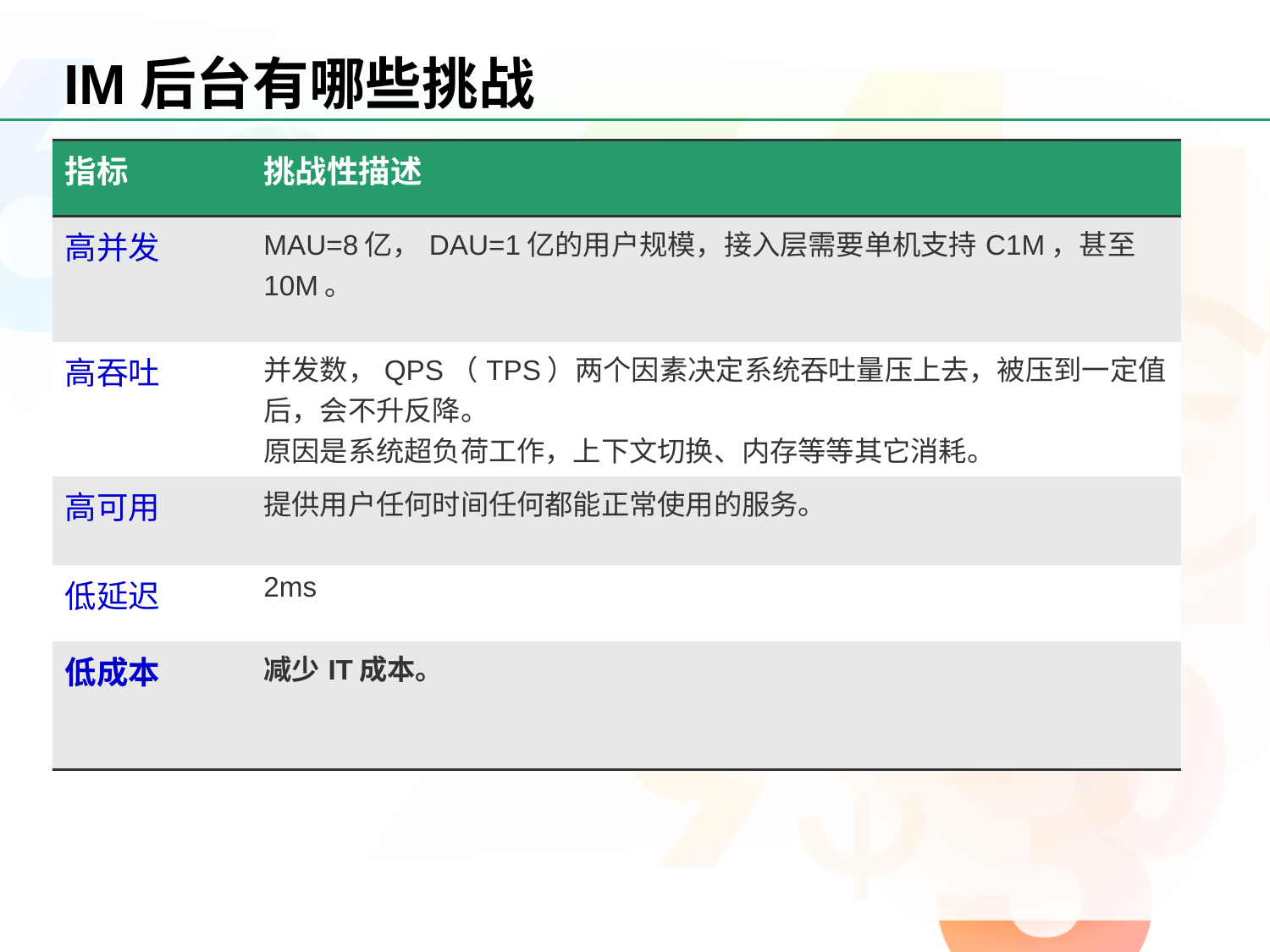

# IM后台有哪些挑战
| 指标 | 挑战性描述 |  |
| --- | --- | --- |
| 高并发 | MAU=8亿，DAU=1亿的用户规模，接入层需要单机支持C1M，甚至10M。 |  |
| 高吞吐 | 并发数，QPS（TPS）两个因素决定系统吞吐量压上去，被压到一定值后，会不升反降。 原因是系统超负荷工作，上下文切换、内存等等其它消耗。 |  |
| 高可用 | 提供用户任何时间任何都能正常使用的服务。 |  |
| 低延迟 | 2ms |  |
| 低成本 | 减少IT成本。 |  |